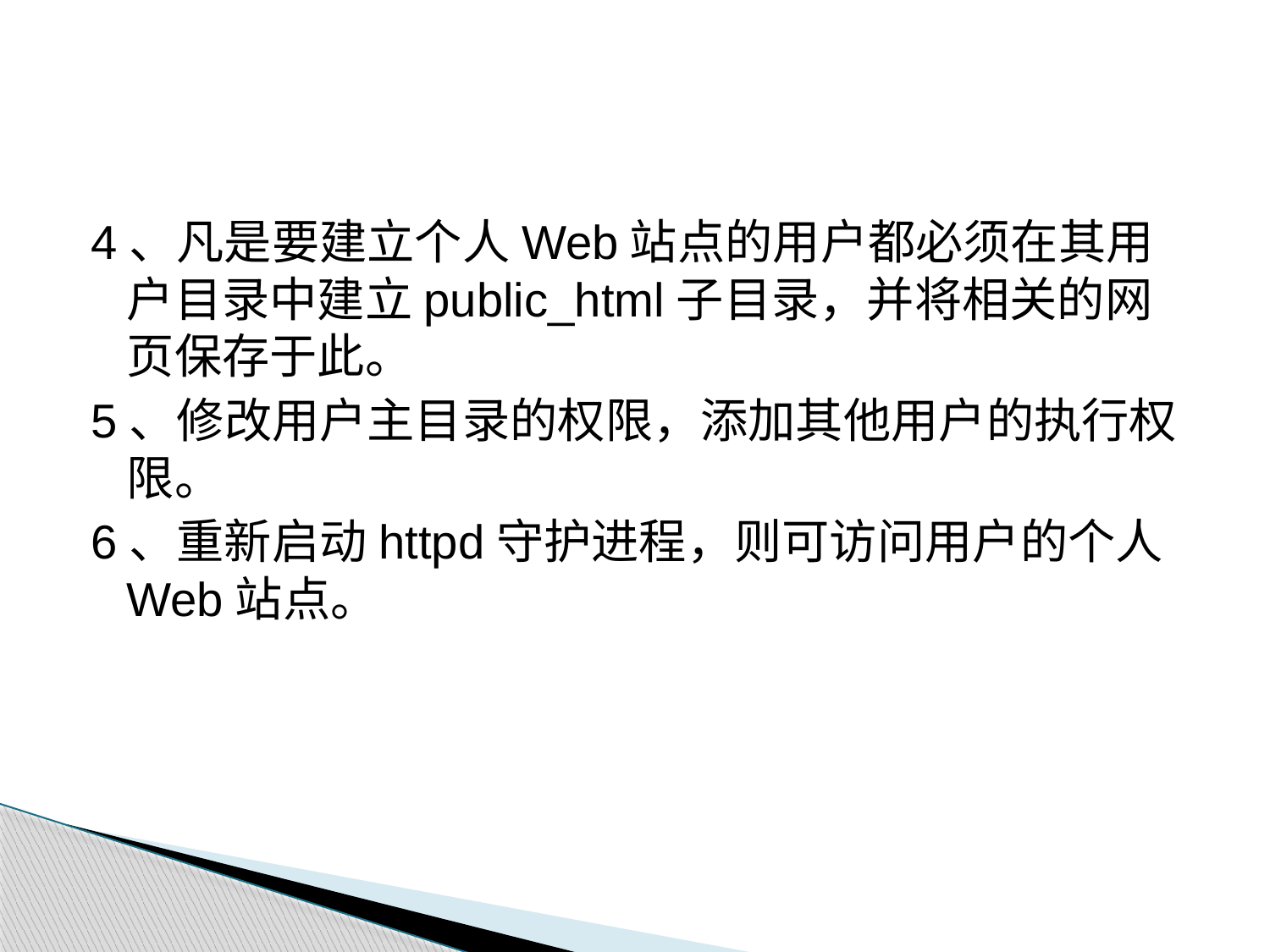

#
4、凡是要建立个人Web站点的用户都必须在其用户目录中建立public_html子目录，并将相关的网页保存于此。
5、修改用户主目录的权限，添加其他用户的执行权限。
6、重新启动httpd守护进程，则可访问用户的个人Web站点。